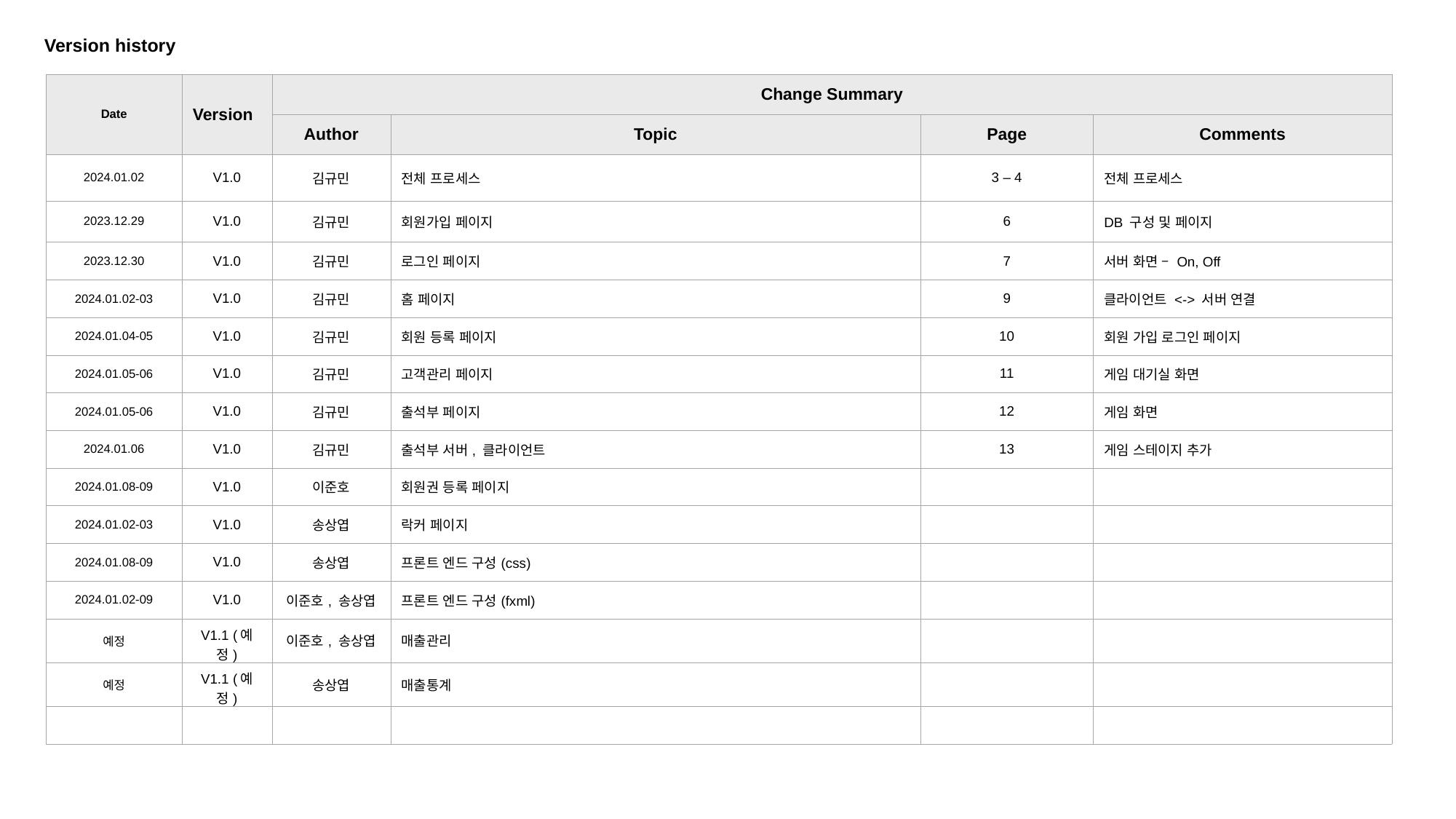

Version history
| Date | Version | Change Summary |  |  |  |
| --- | --- | --- | --- | --- | --- |
|  |  | Author | Topic | Page | Comments |
| 2024.01.02 | V1.0 | 김규민 | 전체 프로세스 | 3 – 4 | 전체 프로세스 |
| 2023.12.29 | V1.0 | 김규민 | 회원가입 페이지 | 6 | DB 구성 및 페이지 |
| 2023.12.30 | V1.0 | 김규민 | 로그인 페이지 | 7 | 서버 화면 – On, Off |
| 2024.01.02-03 | V1.0 | 김규민 | 홈 페이지 | 9 | 클라이언트 <-> 서버 연결 |
| 2024.01.04-05 | V1.0 | 김규민 | 회원 등록 페이지 | 10 | 회원 가입 로그인 페이지 |
| 2024.01.05-06 | V1.0 | 김규민 | 고객관리 페이지 | 11 | 게임 대기실 화면 |
| 2024.01.05-06 | V1.0 | 김규민 | 출석부 페이지 | 12 | 게임 화면 |
| 2024.01.06 | V1.0 | 김규민 | 출석부 서버, 클라이언트 | 13 | 게임 스테이지 추가 |
| 2024.01.08-09 | V1.0 | 이준호 | 회원권 등록 페이지 |  |  |
| 2024.01.02-03 | V1.0 | 송상엽 | 락커 페이지 |  |  |
| 2024.01.08-09 | V1.0 | 송상엽 | 프론트 엔드 구성(css) |  |  |
| 2024.01.02-09 | V1.0 | 이준호, 송상엽 | 프론트 엔드 구성(fxml) |  |  |
| 예정 | V1.1 (예정) | 이준호, 송상엽 | 매출관리 |  |  |
| 예정 | V1.1 (예정) | 송상엽 | 매출통계 |  |  |
|  |  |  |  |  |  |